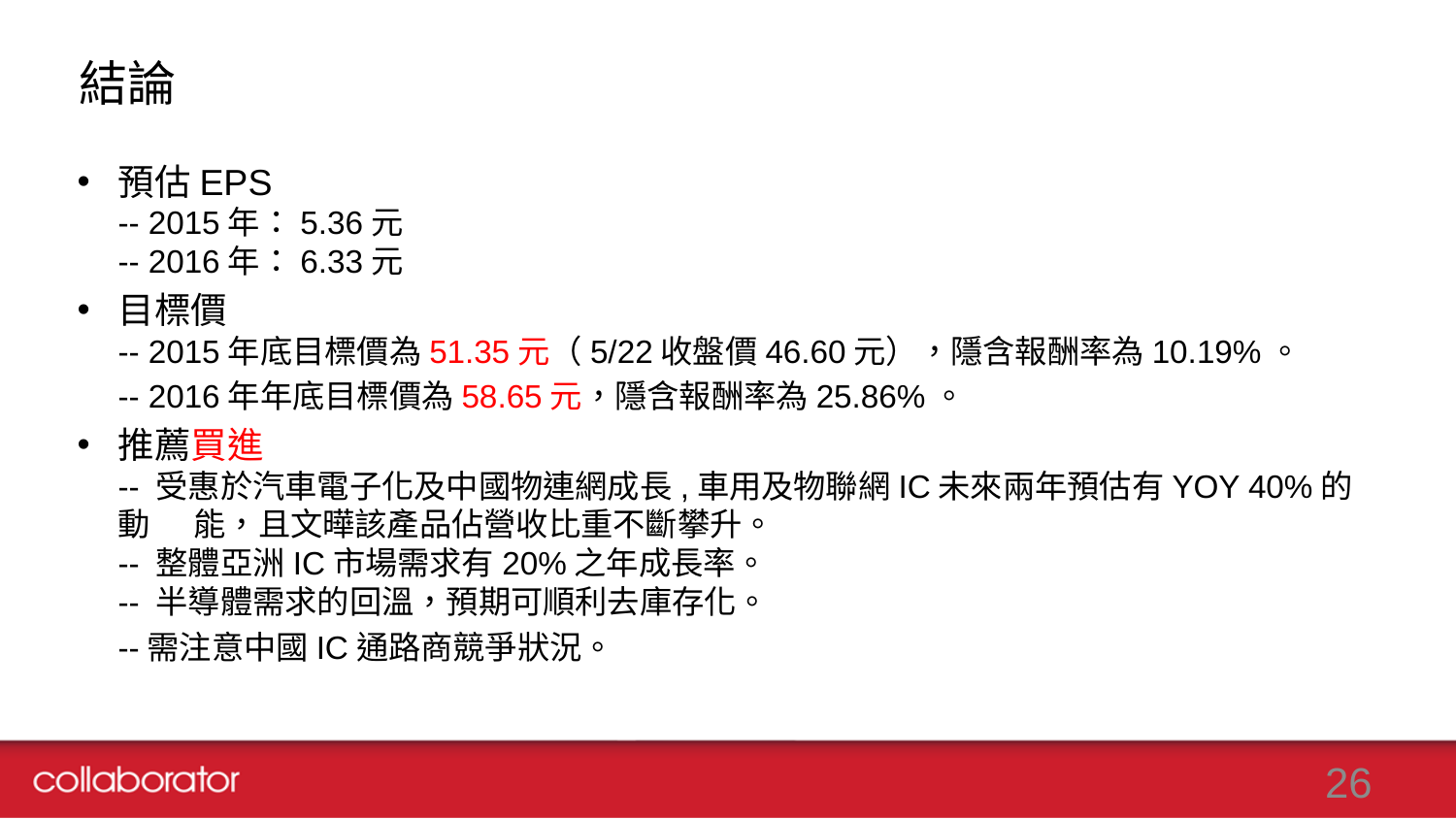

# 結論
預估EPS
-- 2015年：5.36元
-- 2016年：6.33元
目標價
-- 2015年底目標價為51.35元（5/22收盤價46.60元），隱含報酬率為10.19%。
	-- 2016年年底目標價為58.65元，隱含報酬率為25.86%。
推薦買進
-- 受惠於汽車電子化及中國物連網成長,車用及物聯網IC未來兩年預估有YOY 40%的動      能，且文曄該產品佔營收比重不斷攀升。
-- 整體亞洲IC市場需求有20%之年成長率。
-- 半導體需求的回溫，預期可順利去庫存化。
	--需注意中國IC通路商競爭狀況。
26